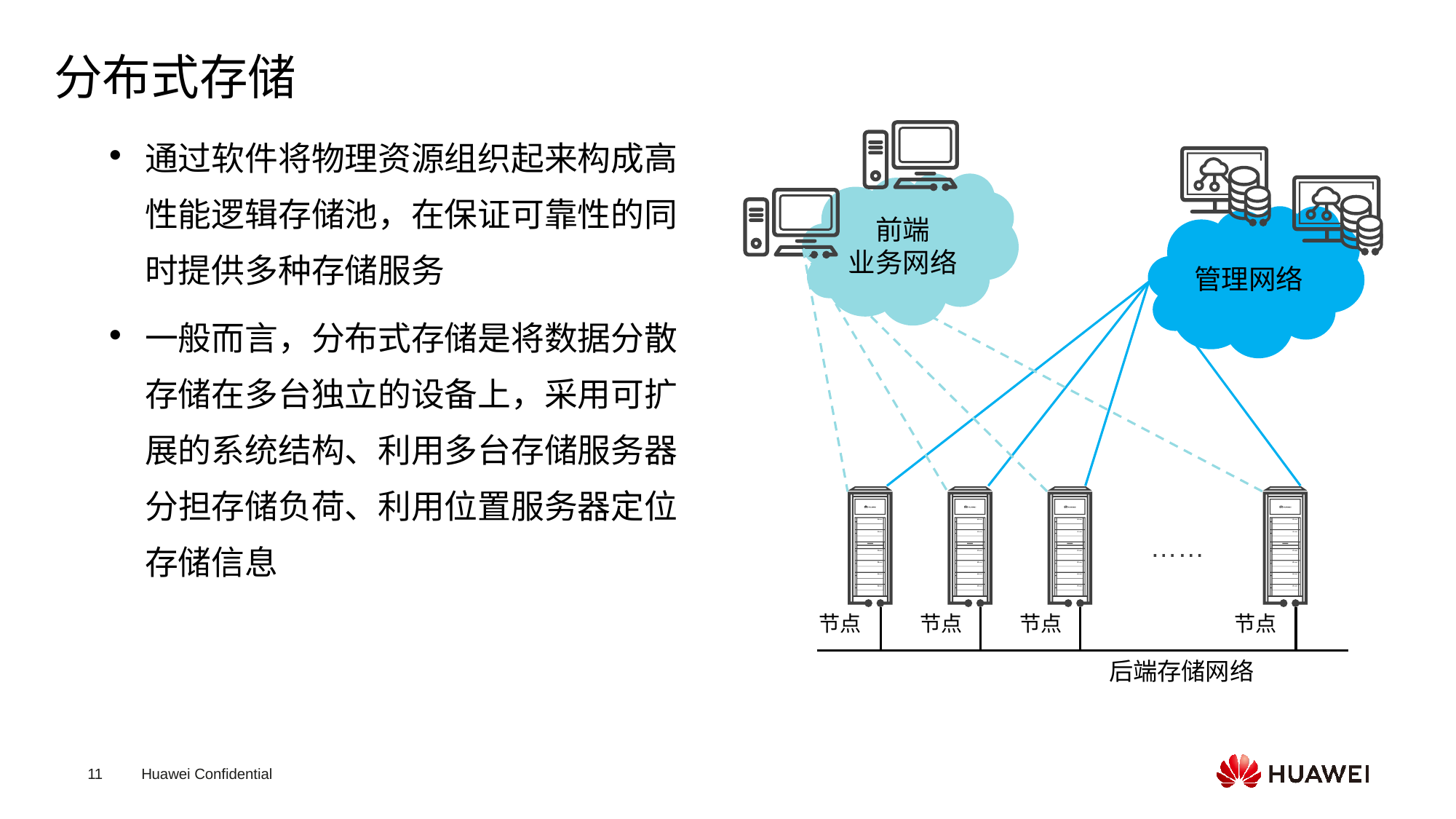

# 分布式存储
通过软件将物理资源组织起来构成高性能逻辑存储池，在保证可靠性的同时提供多种存储服务
一般而言，分布式存储是将数据分散存储在多台独立的设备上，采用可扩展的系统结构、利用多台存储服务器分担存储负荷、利用位置服务器定位存储信息

前端
业务网络

管理网络

……
后端存储网络
节点
节点
节点
节点